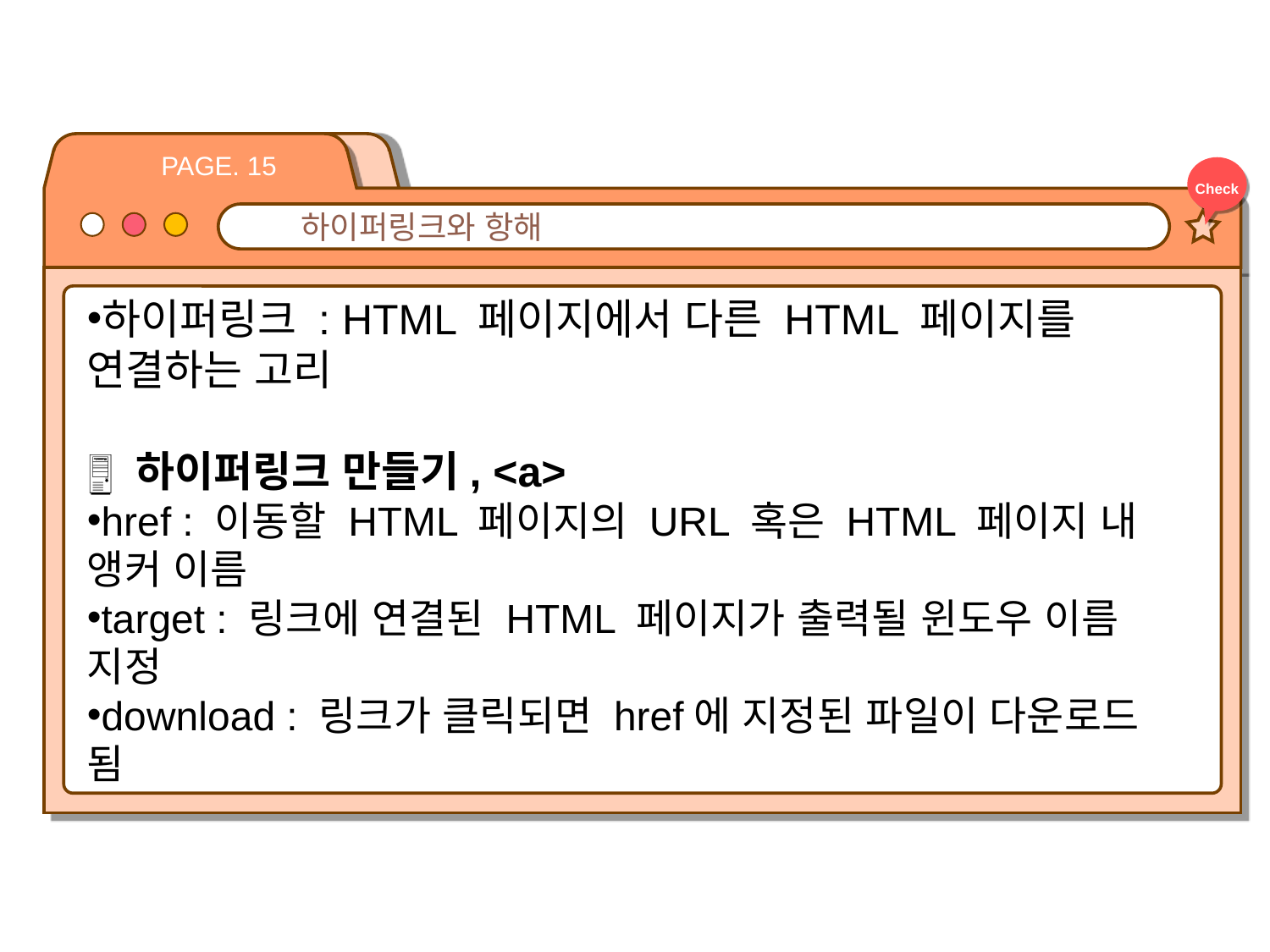

PAGE. 15
Check
하이퍼링크와 항해

하이퍼링크 : HTML 페이지에서 다른 HTML 페이지를 연결하는 고리

🖥️ 하이퍼링크 만들기, <a>
href : 이동할 HTML 페이지의 URL 혹은 HTML 페이지 내 앵커 이름
target : 링크에 연결된 HTML 페이지가 출력될 윈도우 이름 지정
download : 링크가 클릭되면 href에 지정된 파일이 다운로드 됨